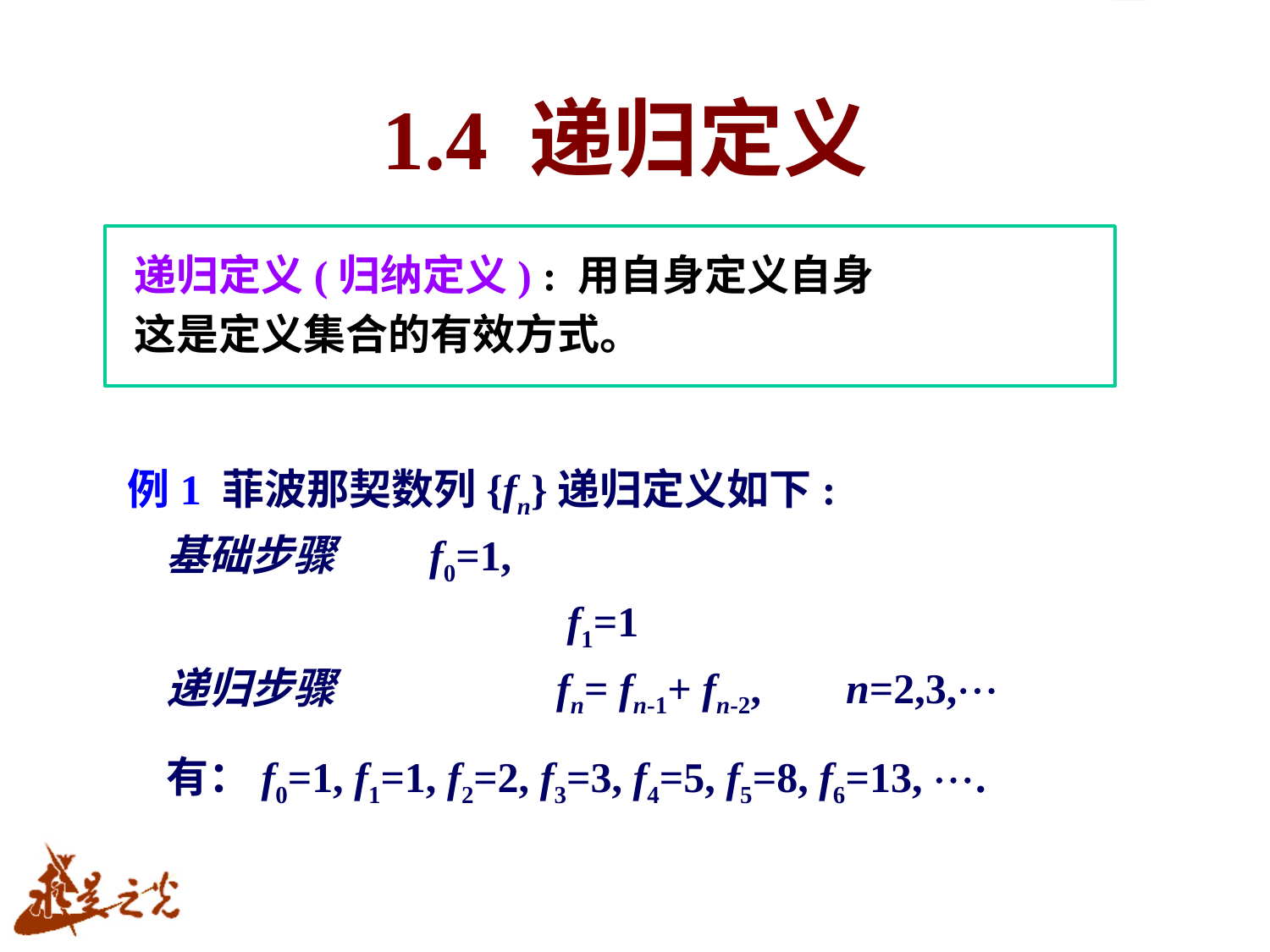

# 1.4 递归定义

递归定义(归纳定义) : 用自身定义自身
这是定义集合的有效方式。

例1 菲波那契数列{fn}递归定义如下:
   基础步骤     	f0=1,
			             f1=1
   递归步骤   		fn= fn-1+ fn-2,        n=2,3,…
   有：f0=1, f1=1, f2=2, f3=3, f4=5, f5=8, f6=13, ….
50